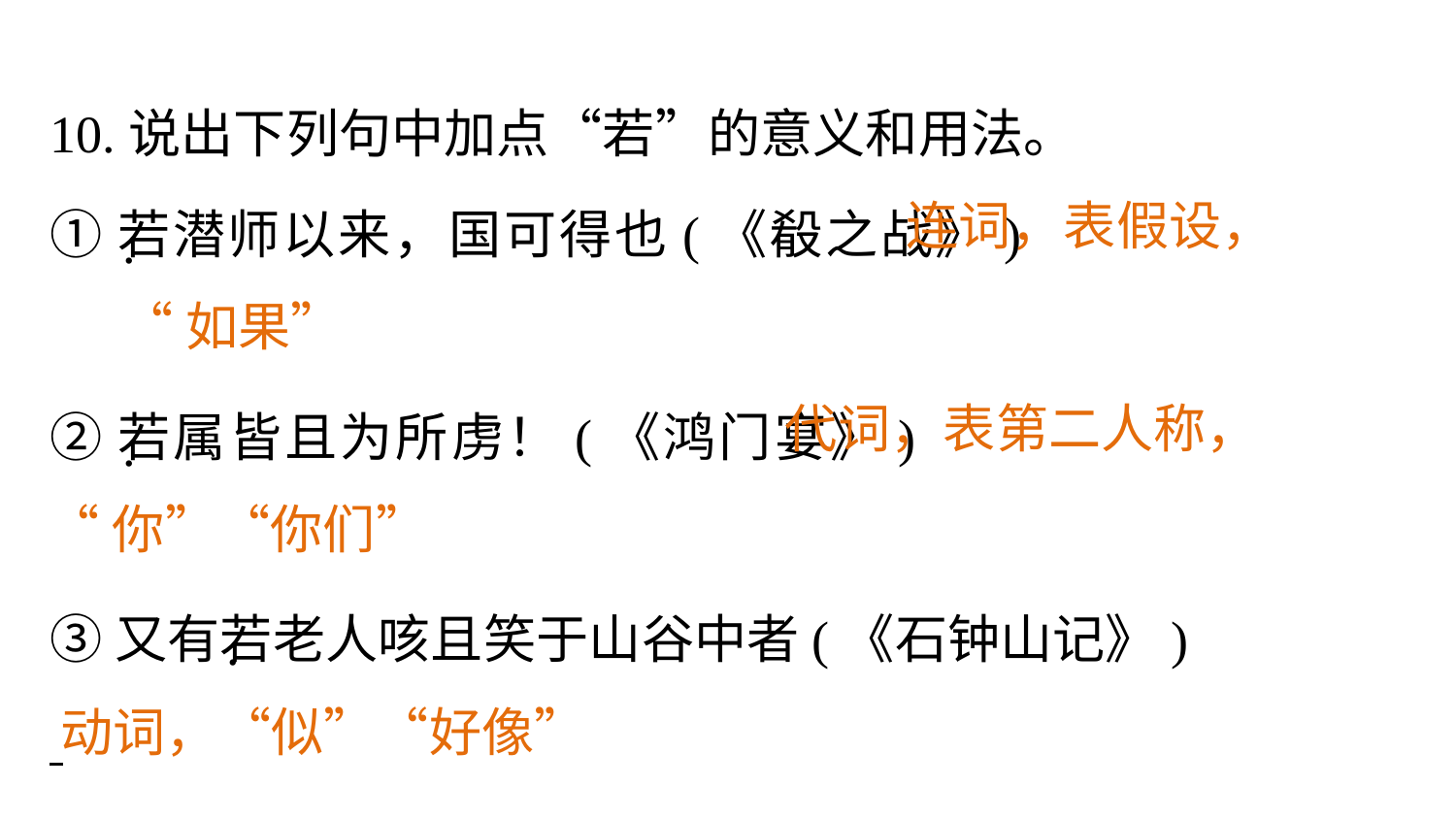

10.说出下列句中加点“若”的意义和用法。
①若潜师以来，国可得也(《殽之战》)
②若属皆且为所虏！(《鸿门宴》)
③又有若老人咳且笑于山谷中者(《石钟山记》)

                                                                 连词，表假设，
“如果”
.
                                                             代词，表第二人称，
“你”“你们”
.
.
动词，“似”“好像”